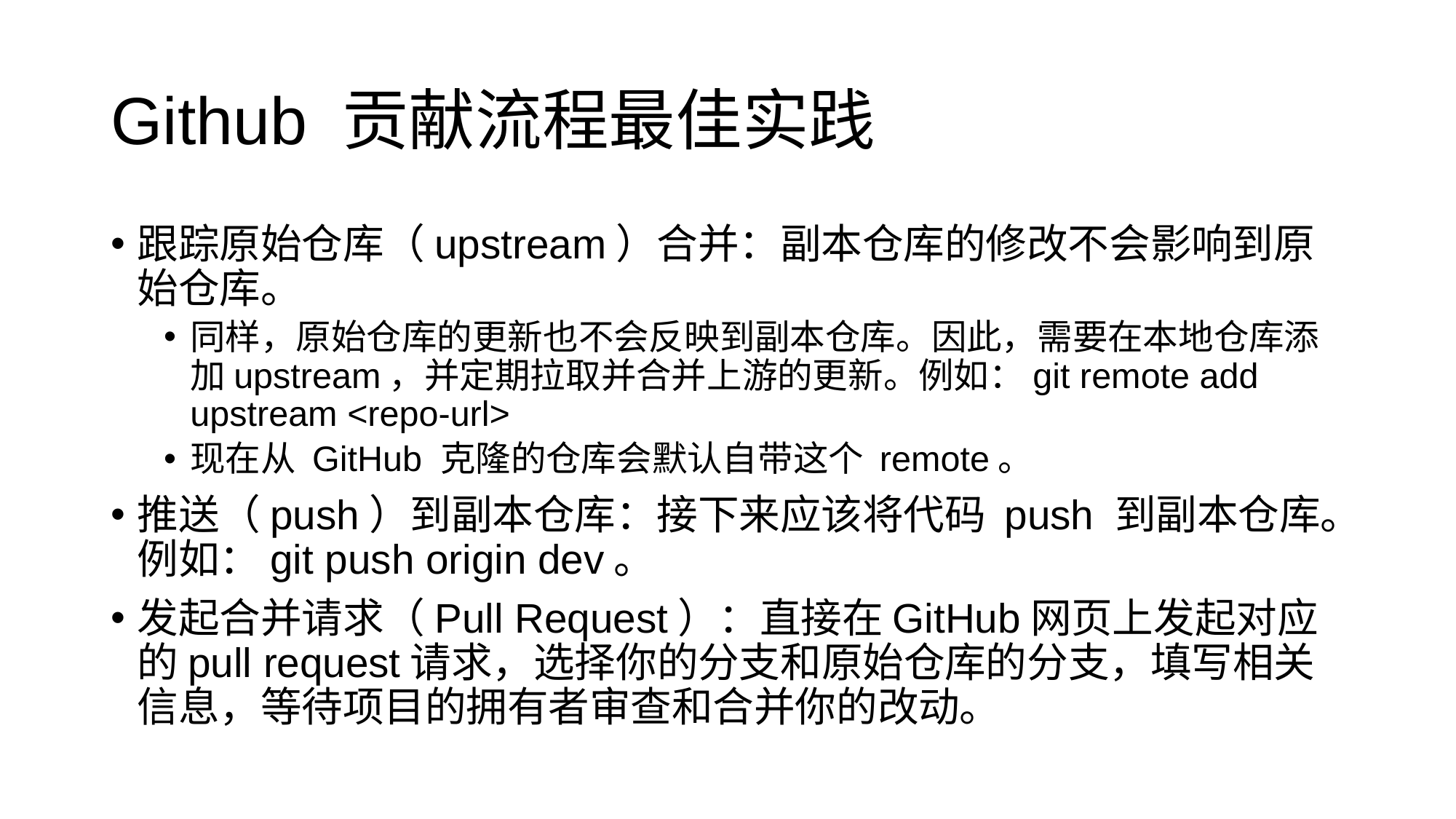

# Github 贡献流程最佳实践
跟踪原始仓库（upstream）合并：副本仓库的修改不会影响到原始仓库。
同样，原始仓库的更新也不会反映到副本仓库。因此，需要在本地仓库添加upstream，并定期拉取并合并上游的更新。例如：git remote add upstream <repo-url>
现在从 GitHub 克隆的仓库会默认自带这个 remote。
推送（push）到副本仓库：接下来应该将代码 push 到副本仓库。例如：git push origin dev。
发起合并请求（Pull Request）：直接在GitHub网页上发起对应的pull request请求，选择你的分支和原始仓库的分支，填写相关信息，等待项目的拥有者审查和合并你的改动。